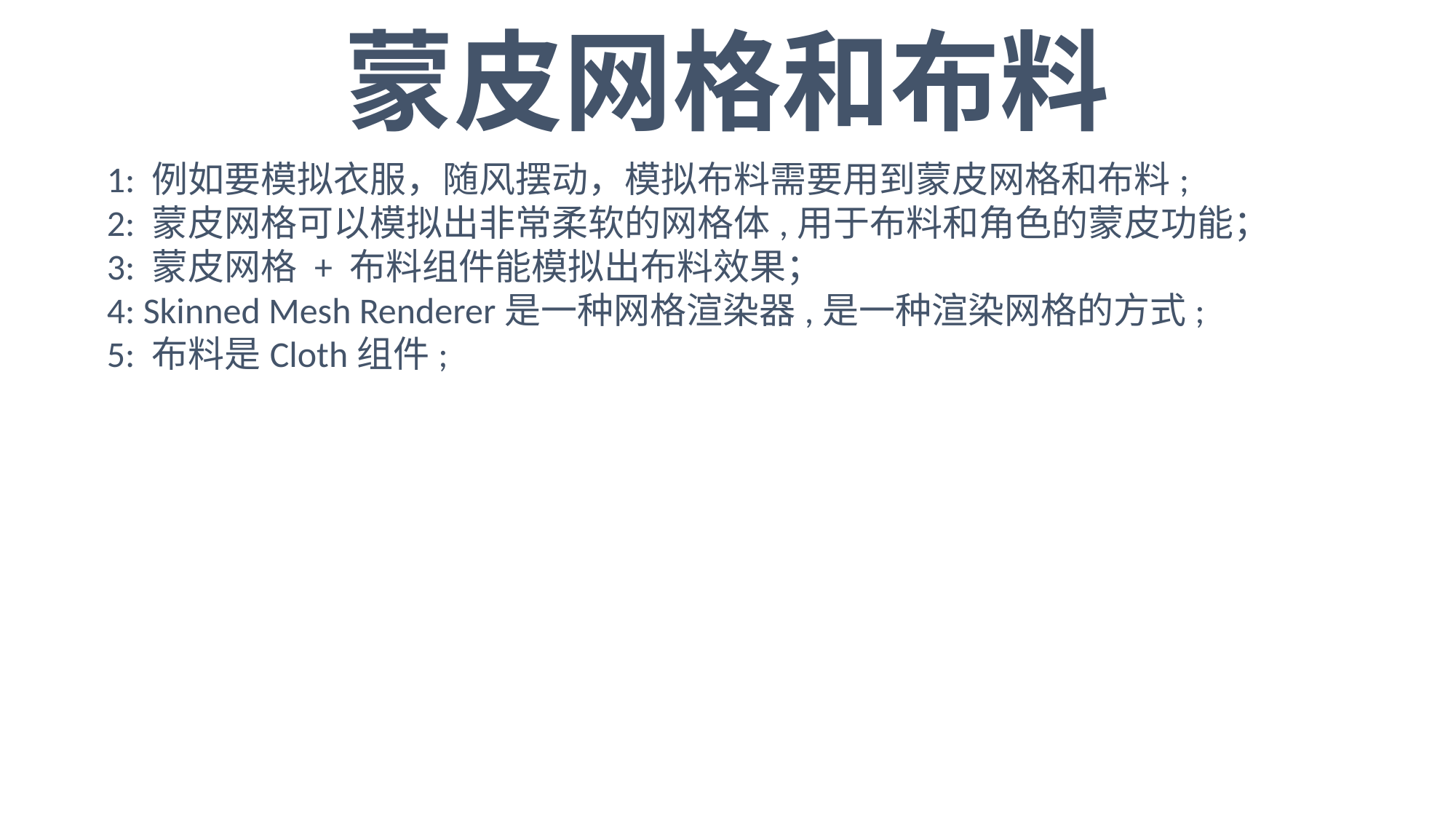

蒙皮网格和布料
1: 例如要模拟衣服，随风摆动，模拟布料需要用到蒙皮网格和布料;
2: 蒙皮网格可以模拟出非常柔软的网格体,用于布料和角色的蒙皮功能；
3: 蒙皮网格 + 布料组件能模拟出布料效果；
4: Skinned Mesh Renderer是一种网格渲染器,是一种渲染网格的方式;
5: 布料是Cloth组件;
1